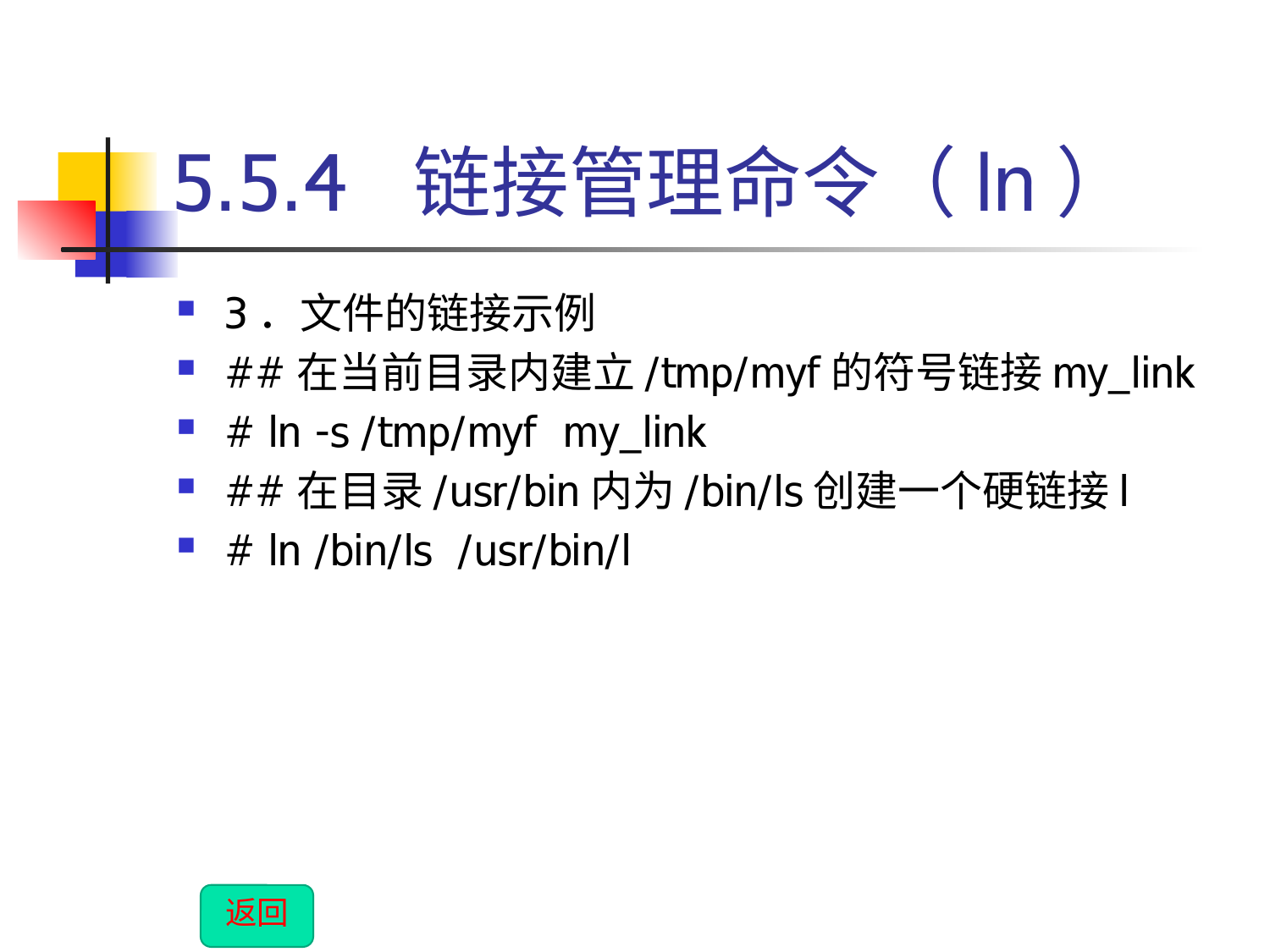

# 5.5.4  链接管理命令（ln）
3．文件的链接示例
##在当前目录内建立/tmp/myf的符号链接my_link
# ln -s /tmp/myf  my_link
##在目录/usr/bin内为/bin/ls创建一个硬链接l
# ln /bin/ls  /usr/bin/l

返回